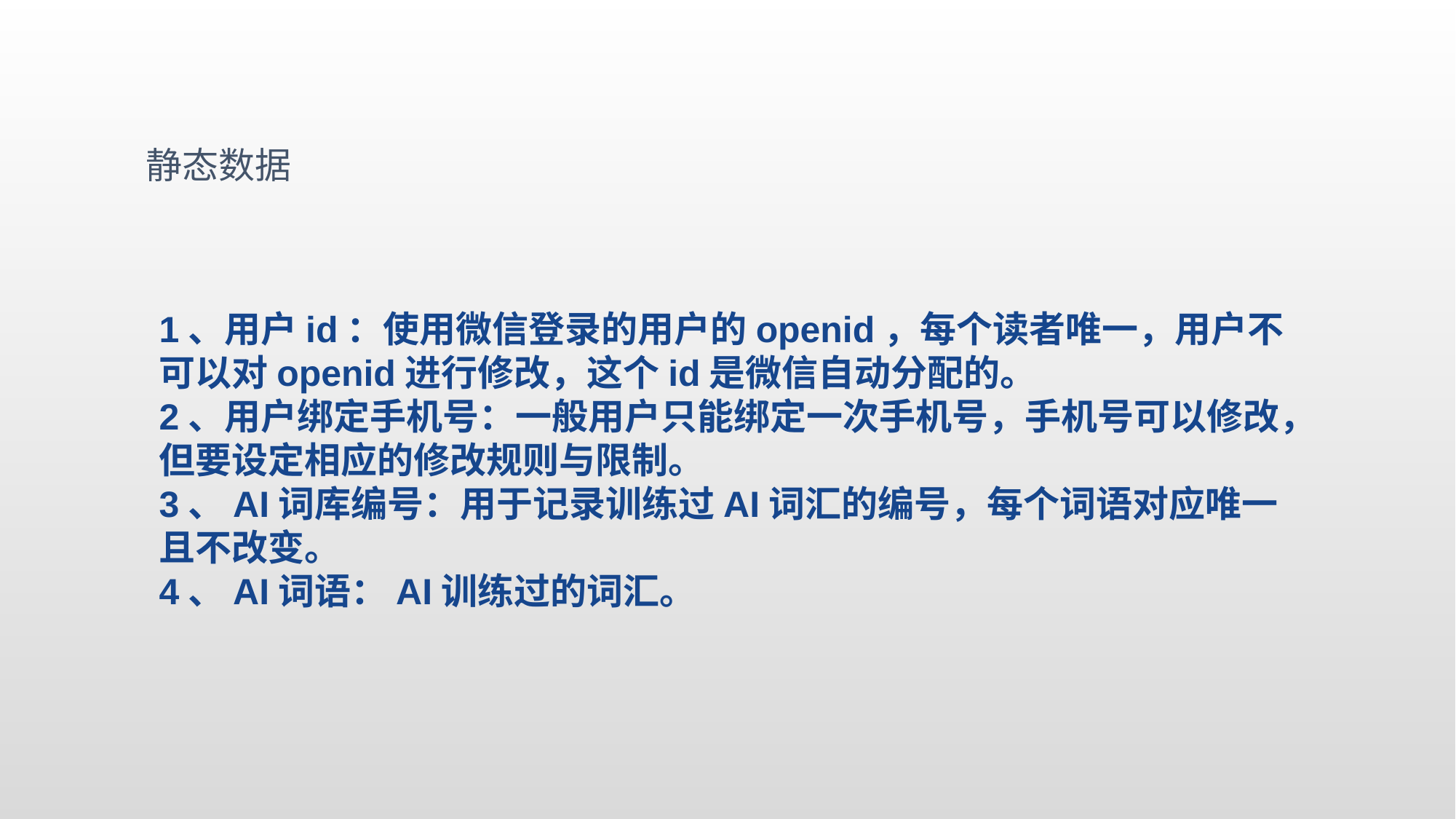

静态数据

1、用户id：使用微信登录的用户的openid，每个读者唯一，用户不可以对openid进行修改，这个id是微信自动分配的。
2、用户绑定手机号：一般用户只能绑定一次手机号，手机号可以修改，但要设定相应的修改规则与限制。
3、AI词库编号：用于记录训练过AI词汇的编号，每个词语对应唯一且不改变。
4、AI词语：AI训练过的词汇。